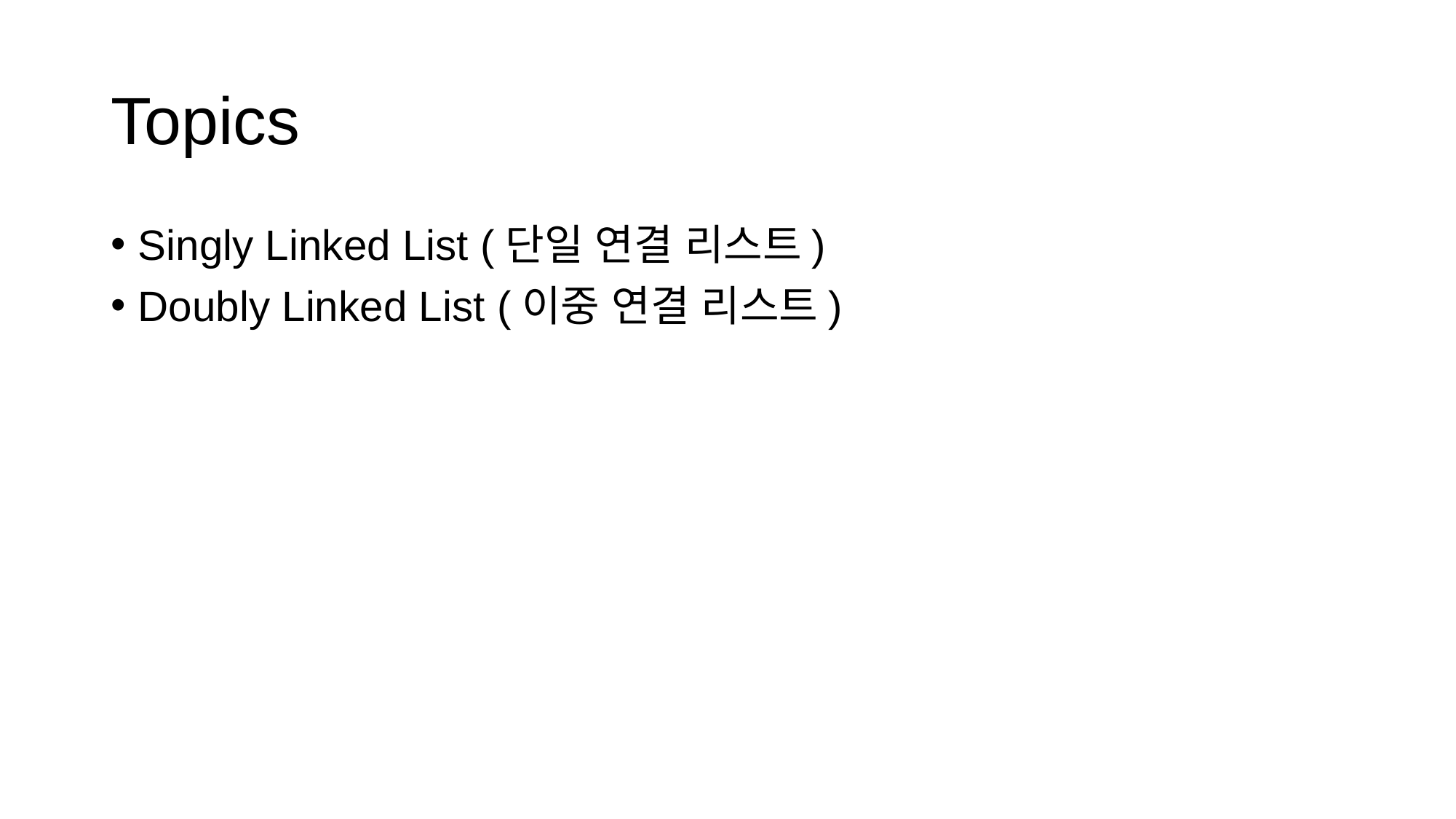

# Topics
Singly Linked List (단일 연결 리스트)
Doubly Linked List (이중 연결 리스트)